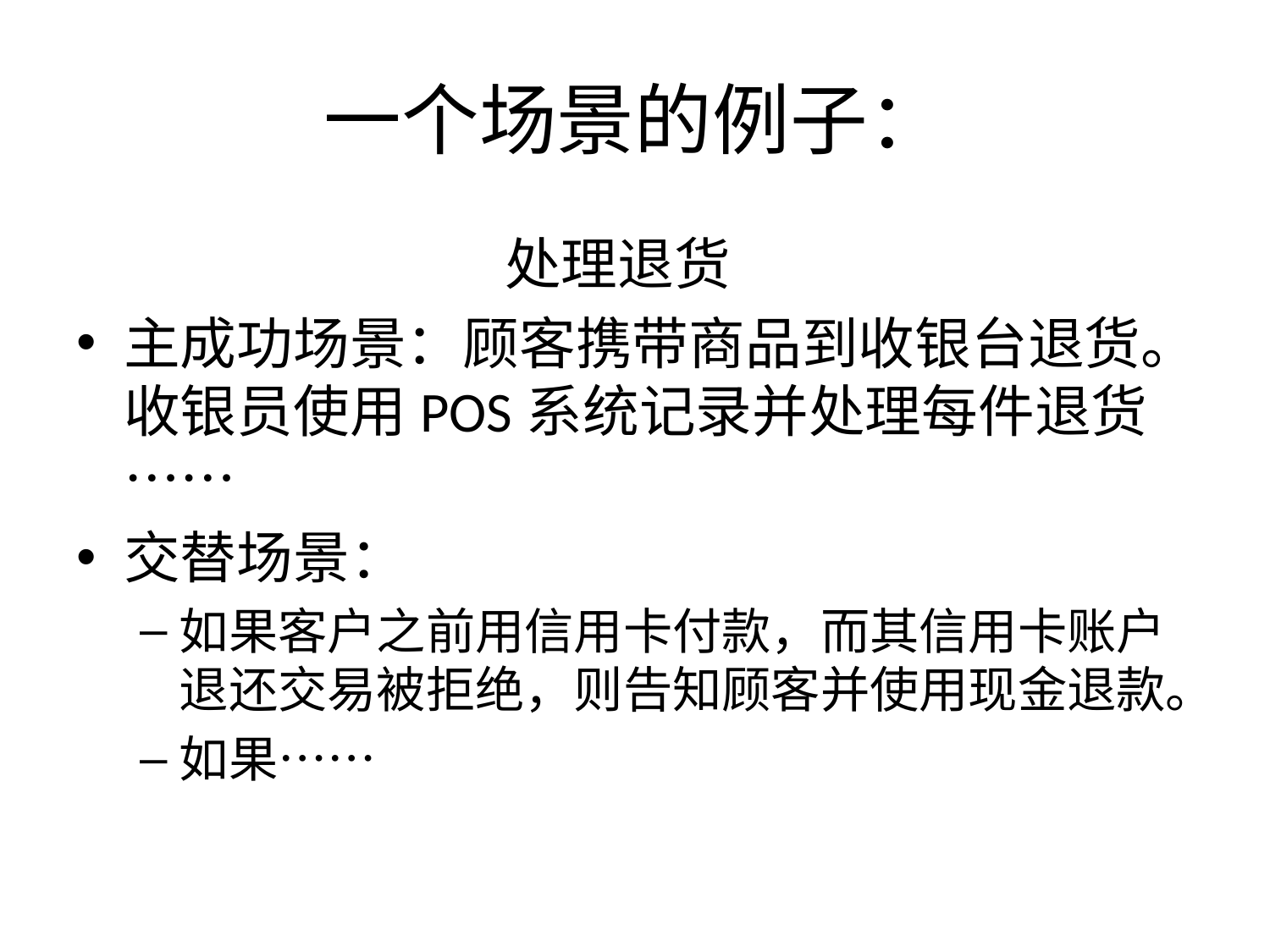

# 一个场景的例子：
				处理退货
主成功场景：顾客携带商品到收银台退货。收银员使用POS系统记录并处理每件退货……
交替场景：
如果客户之前用信用卡付款，而其信用卡账户退还交易被拒绝，则告知顾客并使用现金退款。
如果……